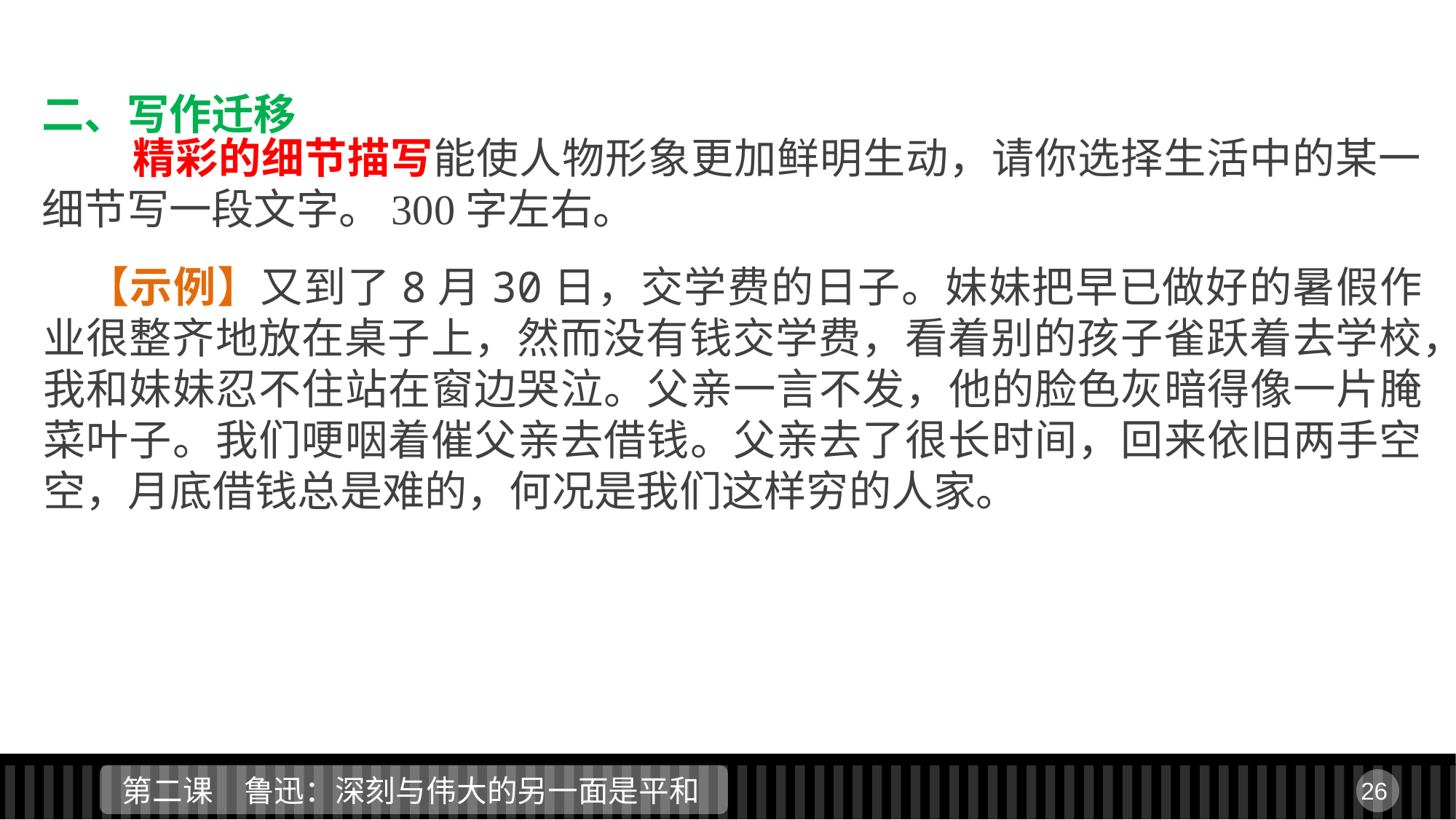

二、写作迁移
        精彩的细节描写能使人物形象更加鲜明生动，请你选择生活中的某一细节写一段文字。300字左右。
   【示例】又到了8月30日，交学费的日子。妹妹把早已做好的暑假作业很整齐地放在桌子上，然而没有钱交学费，看着别的孩子雀跃着去学校，我和妹妹忍不住站在窗边哭泣。父亲一言不发，他的脸色灰暗得像一片腌菜叶子。我们哽咽着催父亲去借钱。父亲去了很长时间，回来依旧两手空空，月底借钱总是难的，何况是我们这样穷的人家。